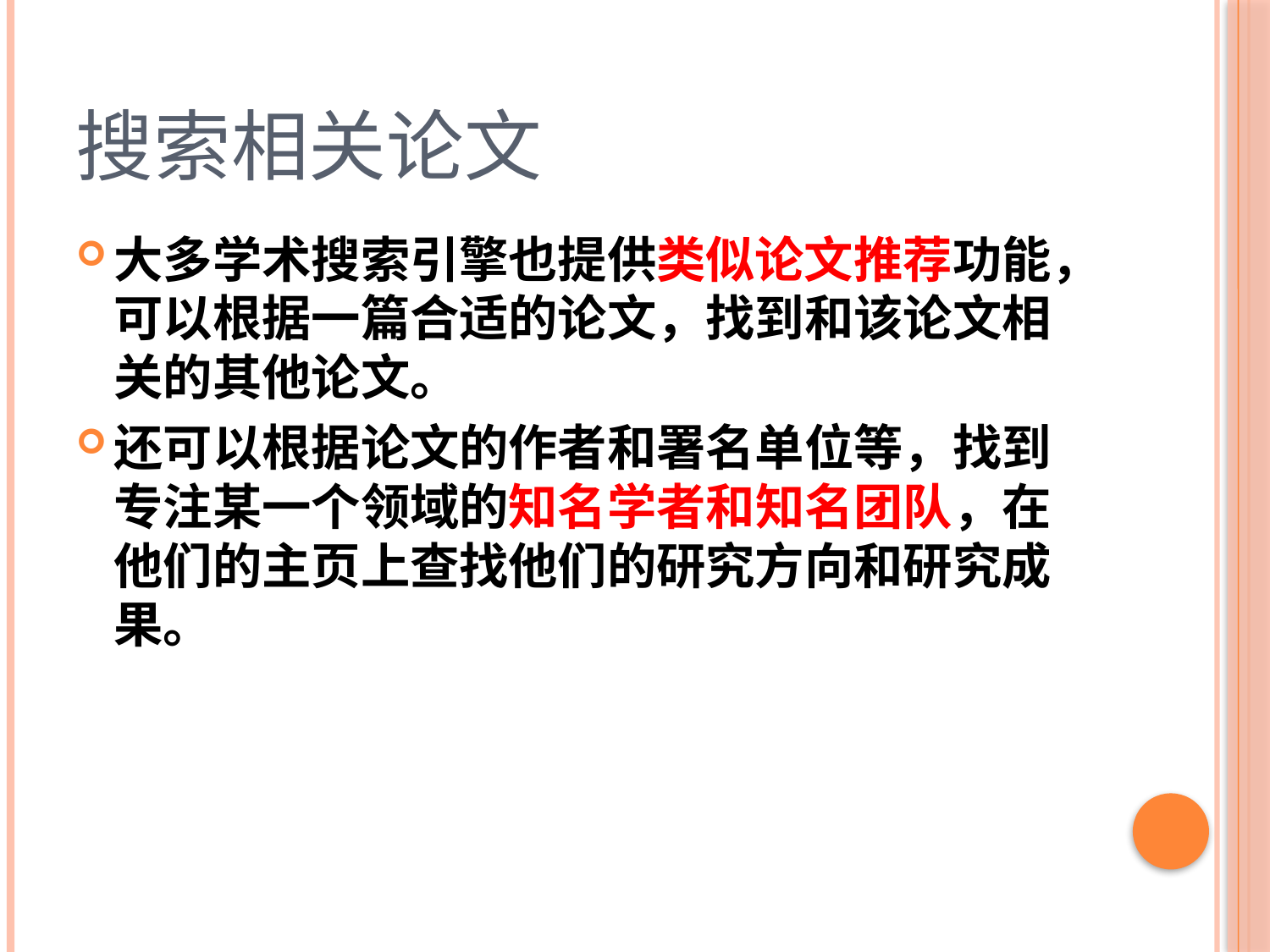

# 搜索相关论文
大多学术搜索引擎也提供类似论文推荐功能，可以根据一篇合适的论文，找到和该论文相关的其他论文。
还可以根据论文的作者和署名单位等，找到专注某一个领域的知名学者和知名团队，在他们的主页上查找他们的研究方向和研究成果。